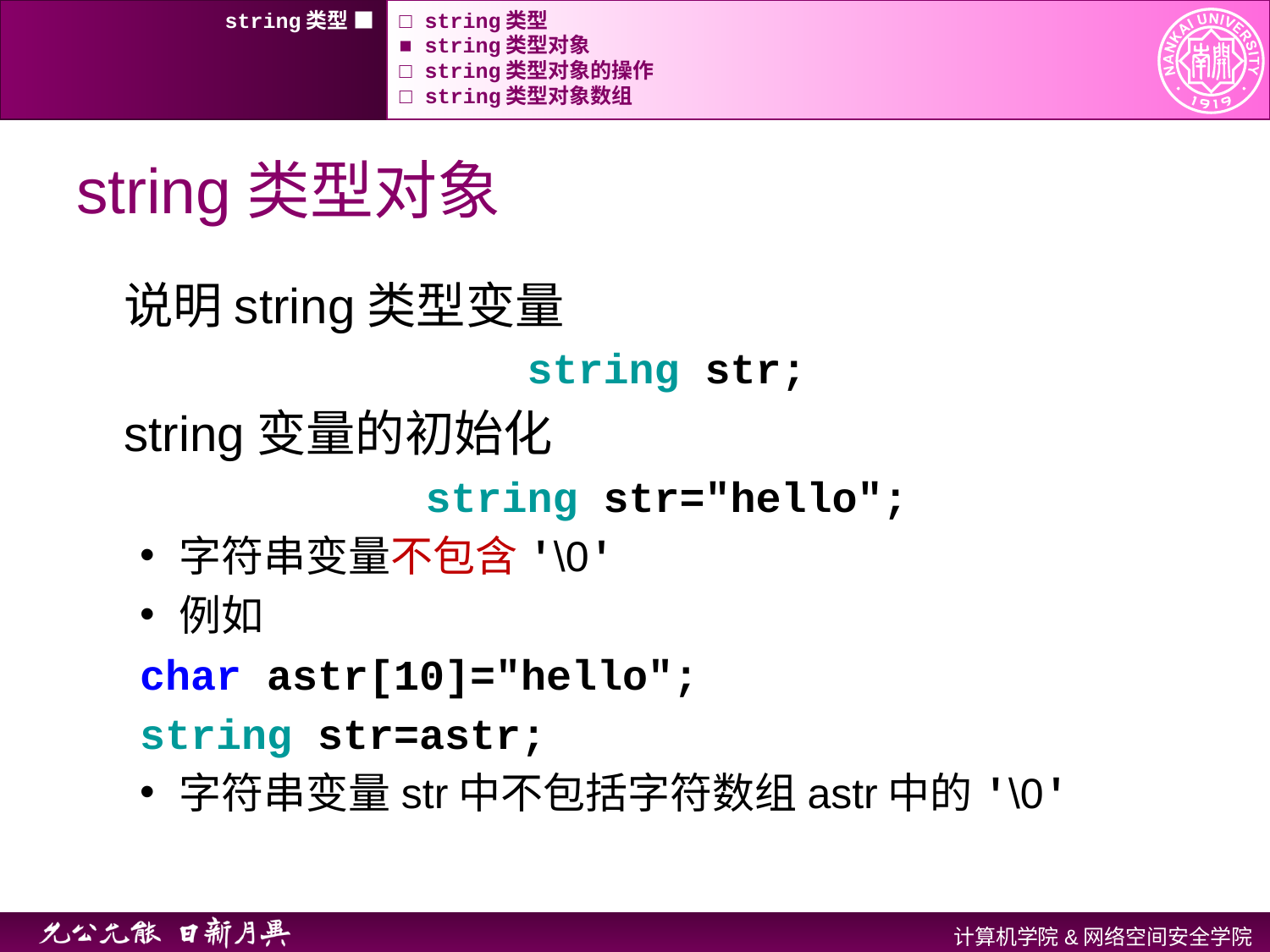

string类型 ■
□ string类型
■ string类型对象
□ string类型对象的操作
□ string类型对象数组
# string类型对象
说明string类型变量
string str;
string变量的初始化
string str="hello";
字符串变量不包含'\0'
例如
char astr[10]="hello";
string str=astr;
字符串变量str中不包括字符数组astr中的'\0'